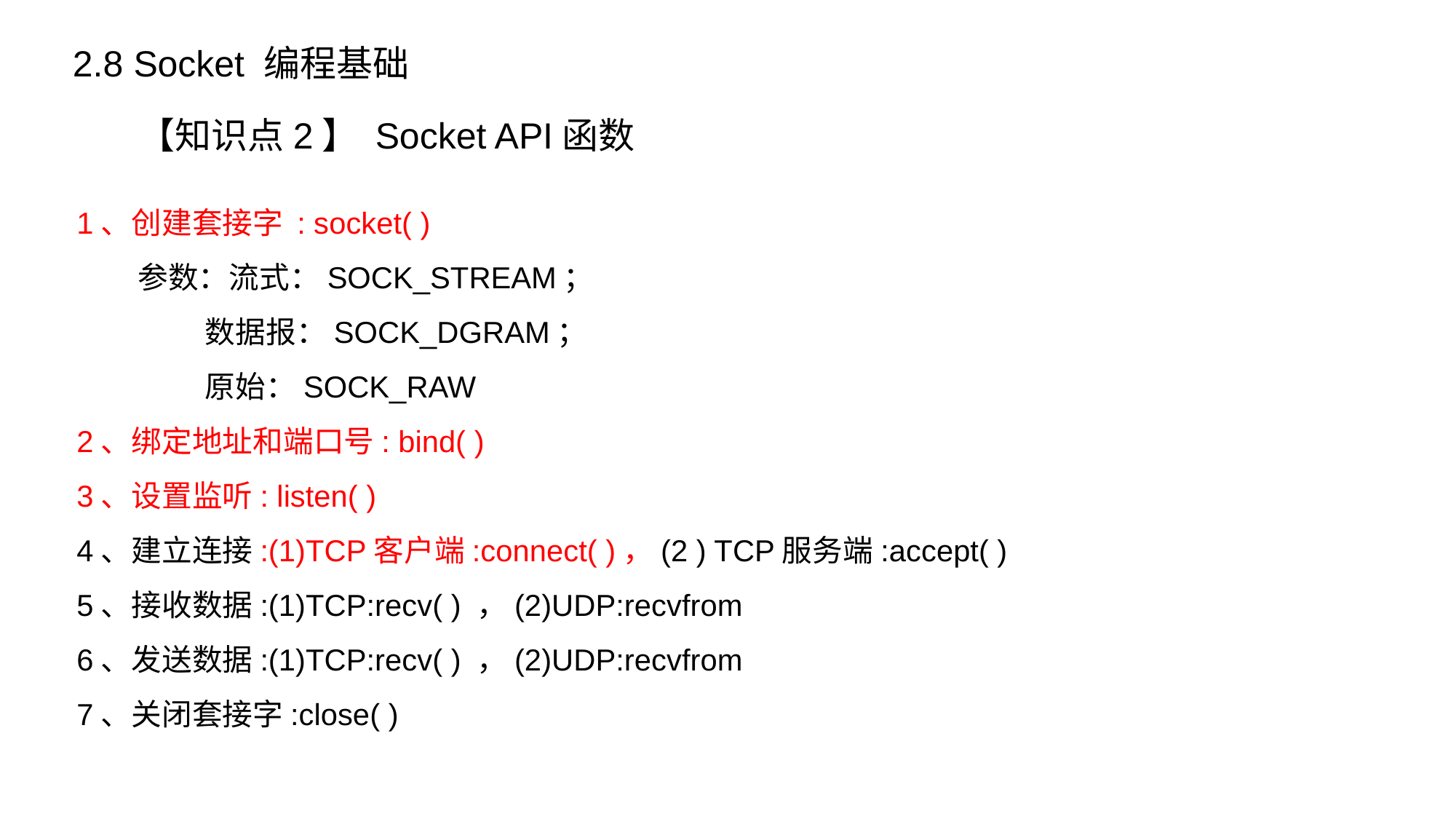

2.8 Socket 编程基础
【知识点2】 Socket API函数
1、创建套接字 : socket( )
        参数：流式：SOCK_STREAM；
                  数据报：SOCK_DGRAM；
                  原始：SOCK_RAW
2、绑定地址和端口号: bind( )
3、设置监听: listen( )
4、建立连接:(1)TCP客户端:connect( )，(2 ) TCP服务端:accept( )
5、接收数据:(1)TCP:recv( ) ，(2)UDP:recvfrom
6、发送数据:(1)TCP:recv( ) ，(2)UDP:recvfrom
7、关闭套接字:close( )